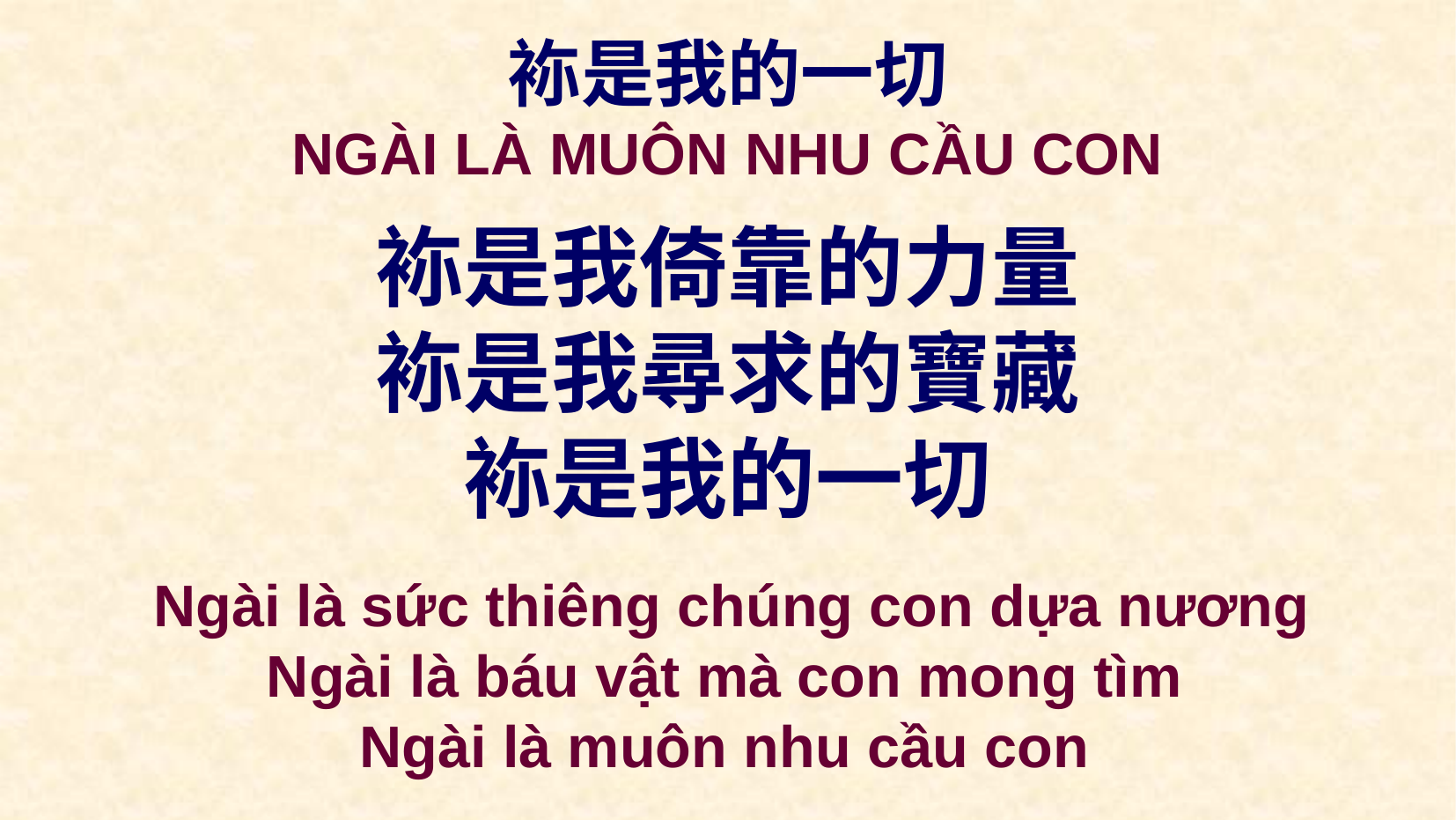

袮是我的一切
NGÀI LÀ MUÔN NHU CẦU CON
袮是我倚靠的力量
袮是我尋求的寶藏
袮是我的一切
 Ngài là sức thiêng chúng con dựa nương
Ngài là báu vật mà con mong tìm
Ngài là muôn nhu cầu con